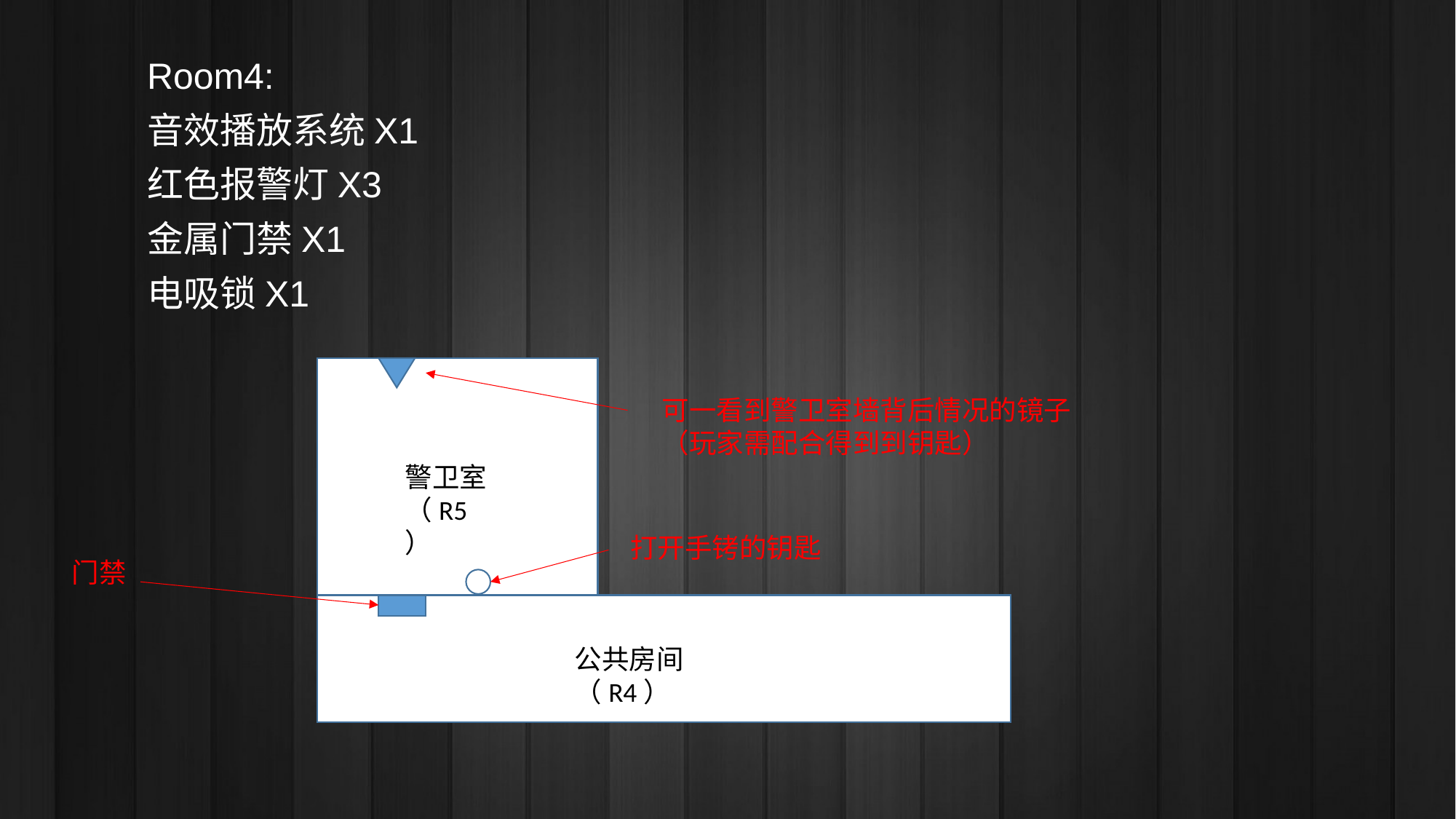

Room4:
音效播放系统X1
红色报警灯X3
金属门禁X1
电吸锁X1

可一看到警卫室墙背后情况的镜子
（玩家需配合得到到钥匙）
警卫室（R5）
打开手铐的钥匙
门禁

公共房间（R4）